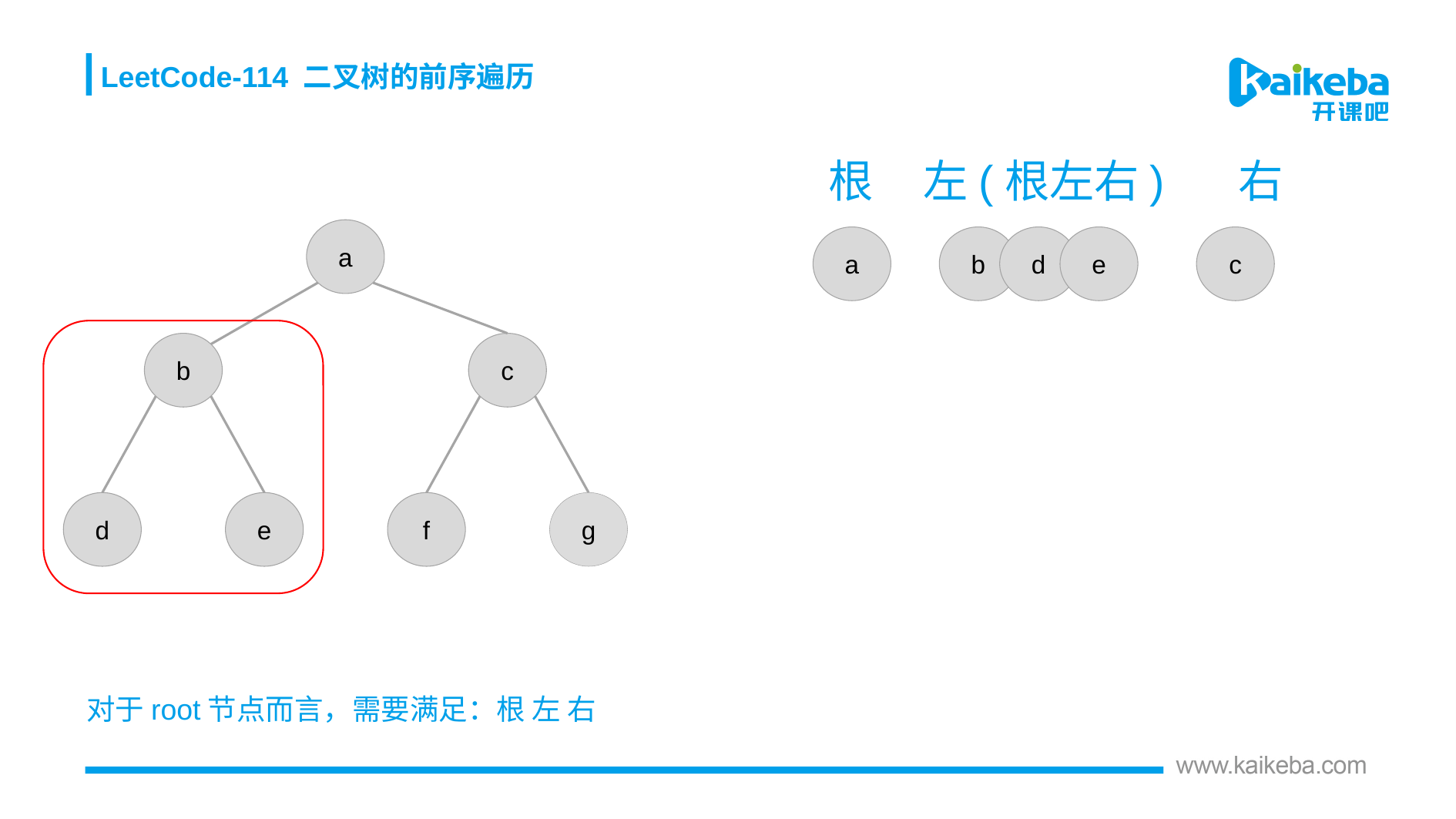

LeetCode-114 二叉树的前序遍历
根     左(根左右)     右
a
a
b
d
e
c

b
c
d
e
f
g
对于root节点而言，需要满足：根 左 右